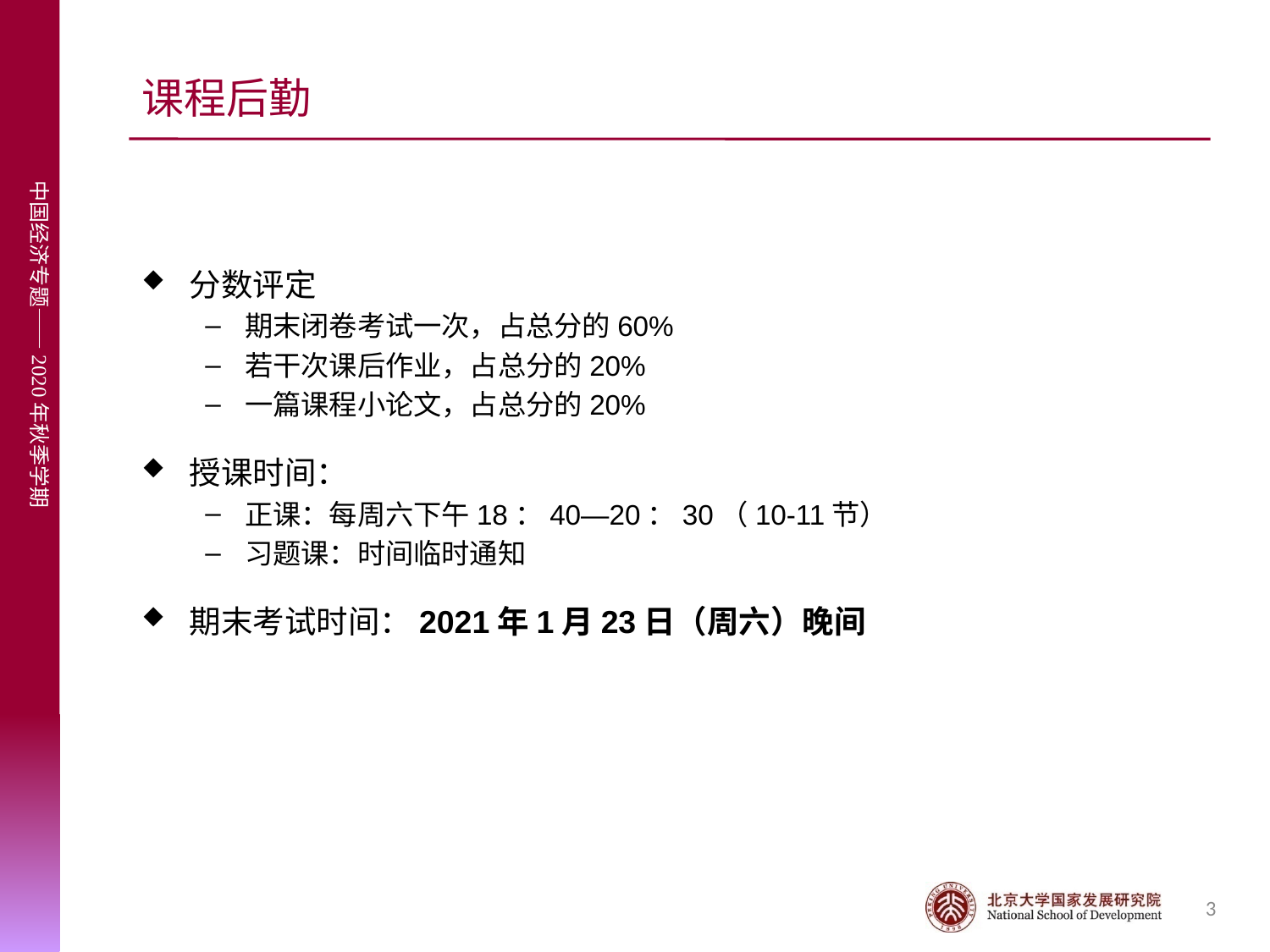

# 课程后勤

分数评定
期末闭卷考试一次，占总分的60%
若干次课后作业，占总分的20%
一篇课程小论文，占总分的20%
授课时间：
正课：每周六下午18：40—20：30（10-11节）
习题课：时间临时通知
期末考试时间：2021年1月23日（周六）晚间

3